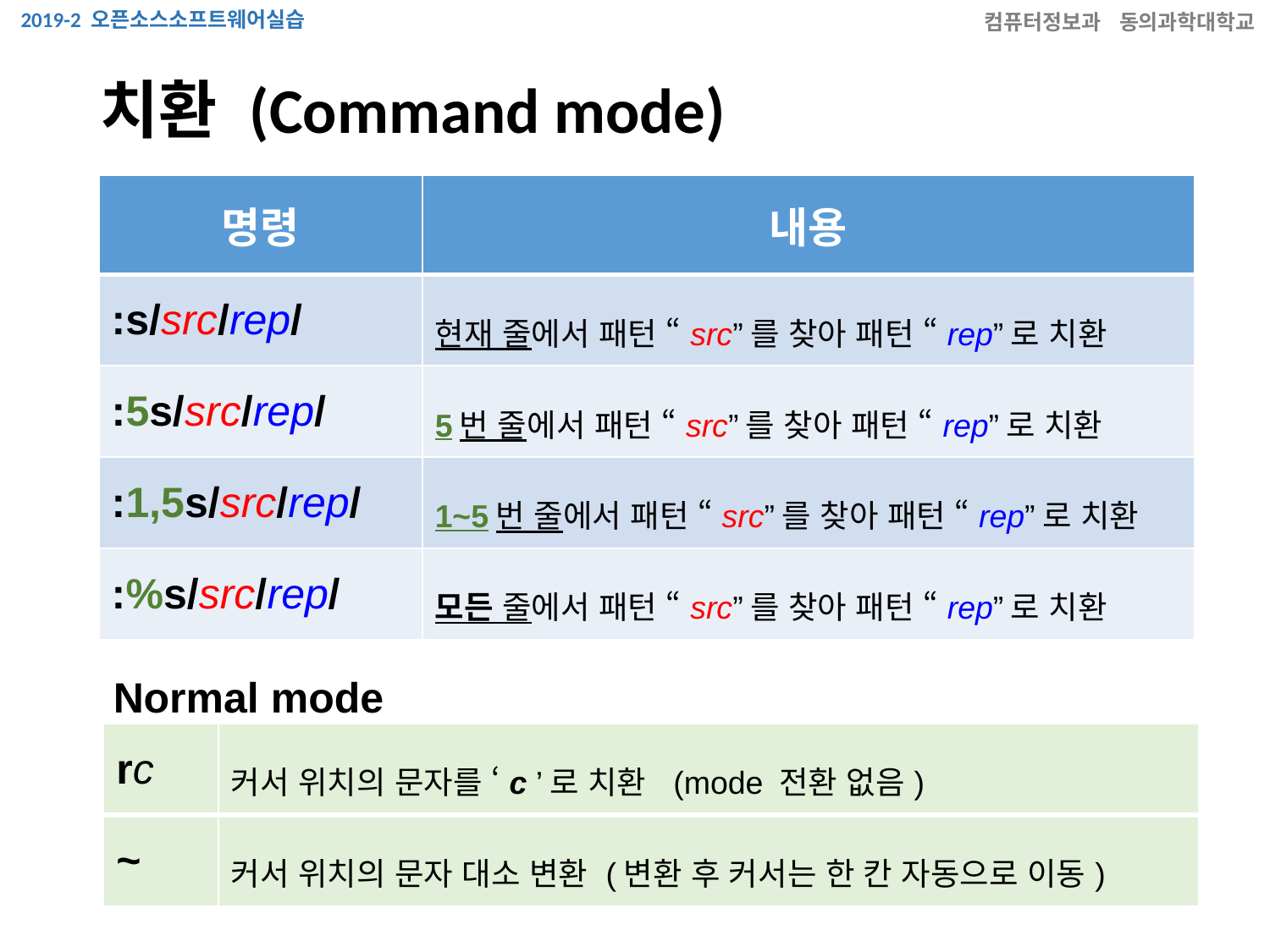

# 치환 (Command mode)
| 명령 | 내용 |
| --- | --- |
| :s/src/rep/ | 현재 줄에서 패턴 “src”를 찾아 패턴 “rep”로 치환 |
| :5s/src/rep/ | 5번 줄에서 패턴 “src”를 찾아 패턴 “rep”로 치환 |
| :1,5s/src/rep/ | 1~5번 줄에서 패턴 “src”를 찾아 패턴 “rep”로 치환 |
| :%s/src/rep/ | 모든 줄에서 패턴 “src”를 찾아 패턴 “rep”로 치환 |
Normal mode
| rc | 커서 위치의 문자를 ‘c ’로 치환 (mode 전환 없음) |
| --- | --- |
| ~ | 커서 위치의 문자 대소 변환 (변환 후 커서는 한 칸 자동으로 이동) |